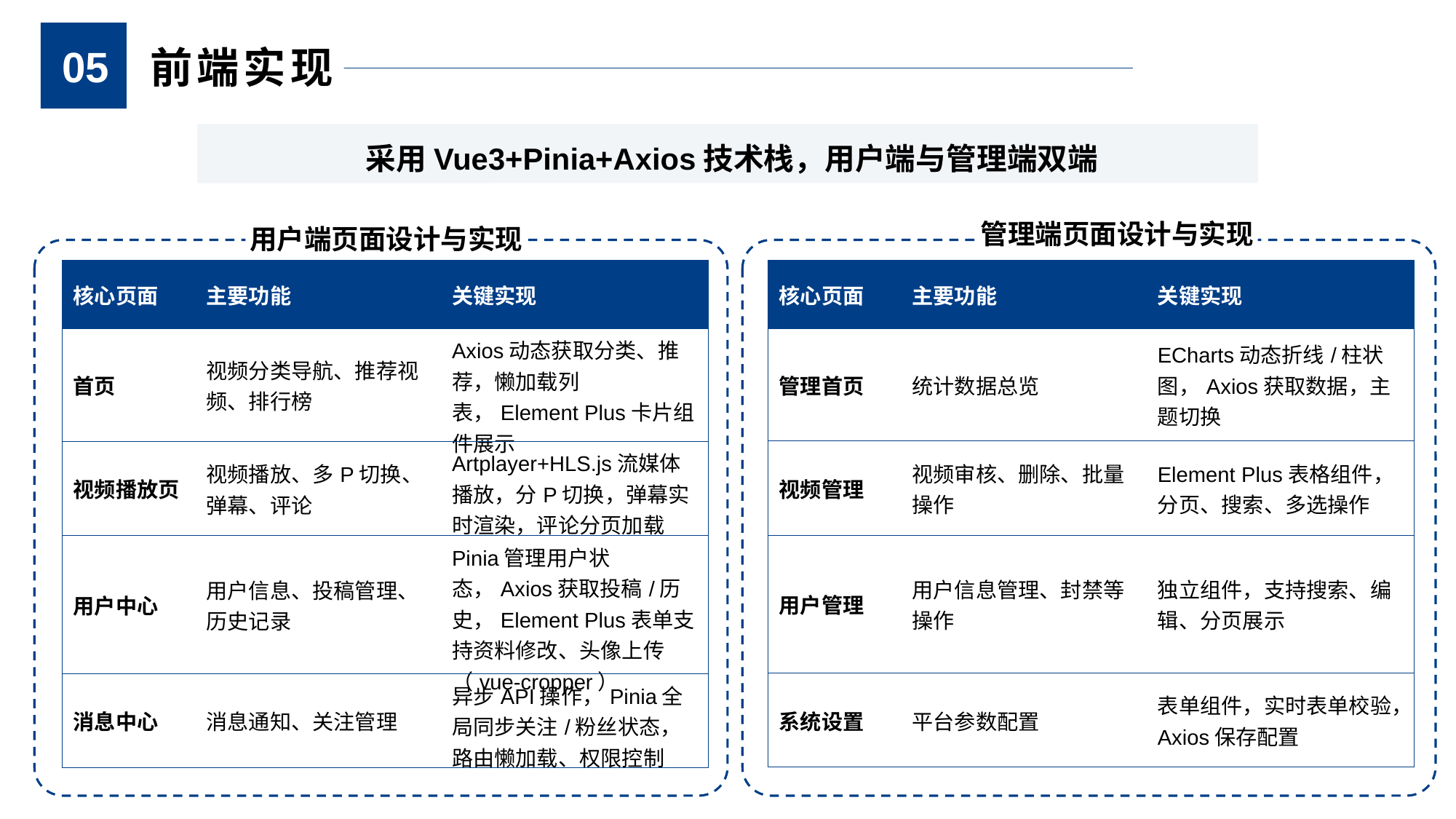

05
前端实现
采用Vue3+Pinia+Axios技术栈，用户端与管理端双端
管理端页面设计与实现
用户端页面设计与实现

| 核心页面 | 主要功能 | 关键实现 |
| --- | --- | --- |
| 管理首页 | 统计数据总览 | ECharts动态折线/柱状图，Axios获取数据，主题切换 |
| 视频管理 | 视频审核、删除、批量操作 | Element Plus表格组件，分页、搜索、多选操作 |
| 用户管理 | 用户信息管理、封禁等操作 | 独立组件，支持搜索、编辑、分页展示 |
| 系统设置 | 平台参数配置 | 表单组件，实时表单校验，Axios保存配置 |
| 核心页面 | 主要功能 | 关键实现 |
| --- | --- | --- |
| 首页 | 视频分类导航、推荐视频、排行榜 | Axios动态获取分类、推荐，懒加载列表，Element Plus卡片组件展示 |
| 视频播放页 | 视频播放、多P切换、弹幕、评论 | Artplayer+HLS.js流媒体播放，分P切换，弹幕实时渲染，评论分页加载 |
| 用户中心 | 用户信息、投稿管理、历史记录 | Pinia管理用户状态，Axios获取投稿/历史，Element Plus表单支持资料修改、头像上传（vue-cropper） |
| 消息中心 | 消息通知、关注管理 | 异步API操作，Pinia全局同步关注/粉丝状态，路由懒加载、权限控制 |